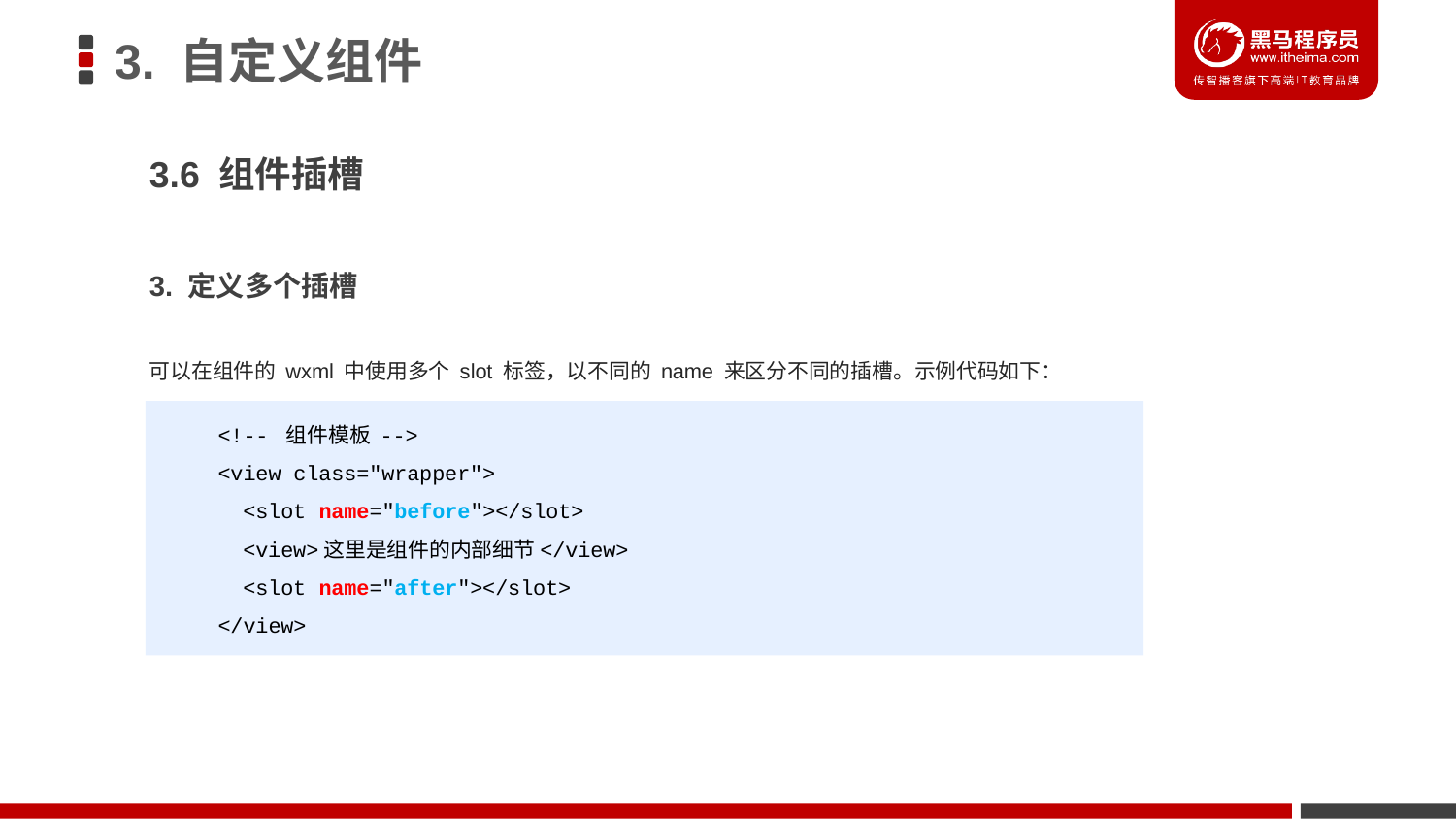

# 3. 自定义组件
3.6 组件插槽
3. 定义多个插槽
可以在组件的 wxml 中使用多个 slot 标签，以不同的 name 来区分不同的插槽。示例代码如下：

<!-- 组件模板 -->
<view class="wrapper">
  <slot name="before"></slot>
  <view>这里是组件的内部细节</view>
  <slot name="after"></slot>
</view>